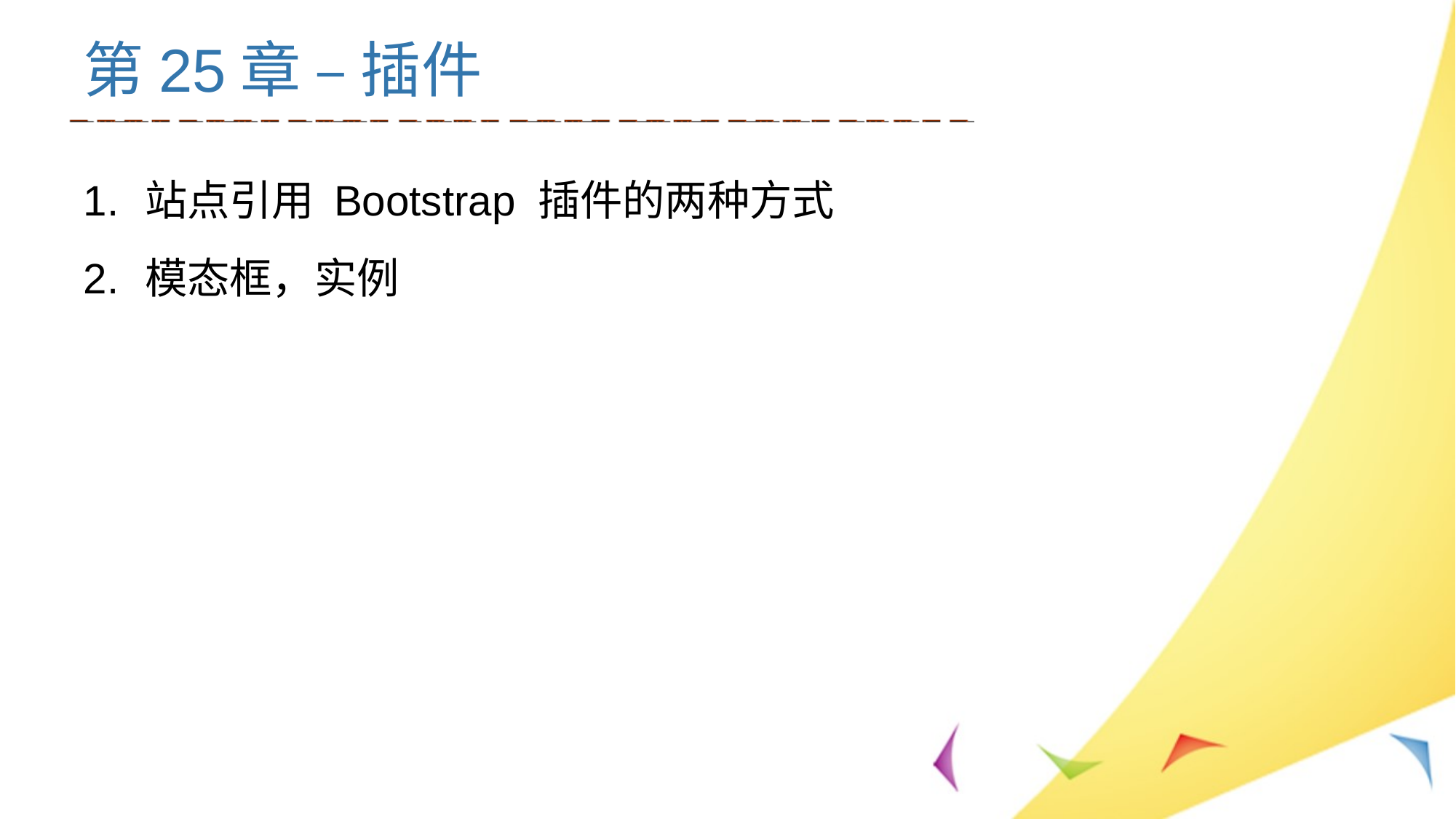

# 第25章 – 插件
站点引用 Bootstrap 插件的两种方式
模态框，实例